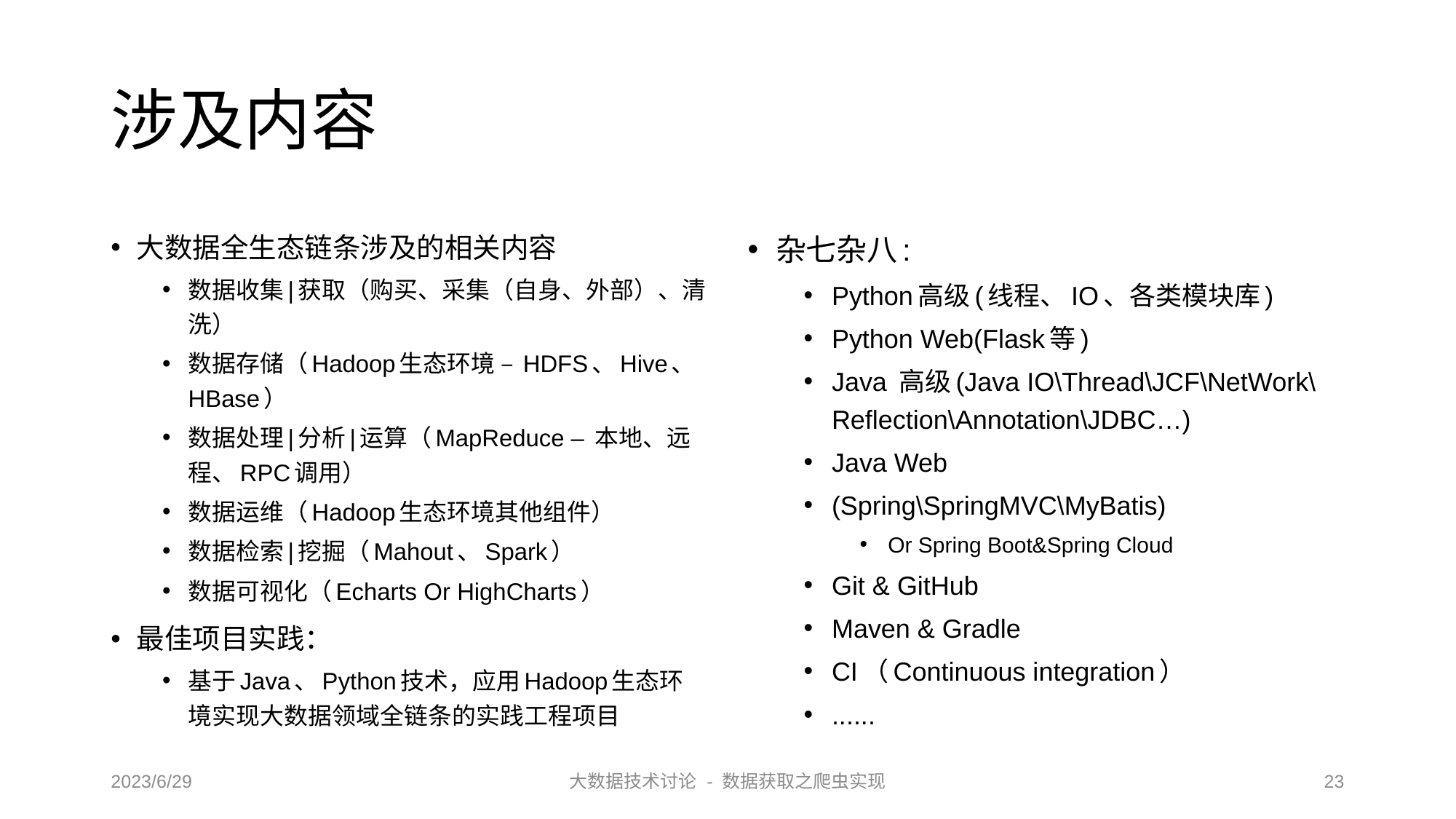

# 涉及内容
大数据全生态链条涉及的相关内容
数据收集|获取（购买、采集（自身、外部）、清洗）
数据存储（Hadoop生态环境 – HDFS、Hive、HBase）
数据处理|分析|运算（MapReduce – 本地、远程、RPC调用）
数据运维（Hadoop生态环境其他组件）
数据检索|挖掘（Mahout、Spark）
数据可视化（Echarts Or HighCharts）
最佳项目实践：
基于Java、Python技术，应用Hadoop生态环境实现大数据领域全链条的实践工程项目
杂七杂八:
Python高级(线程、IO、各类模块库)
Python Web(Flask等)
Java 高级(Java IO\Thread\JCF\NetWork\Reflection\Annotation\JDBC…)
Java Web
(Spring\SpringMVC\MyBatis)
Or Spring Boot&Spring Cloud
Git & GitHub
Maven & Gradle
CI（Continuous integration）
......

2023/6/29
大数据技术讨论 - 数据获取之爬虫实现
23